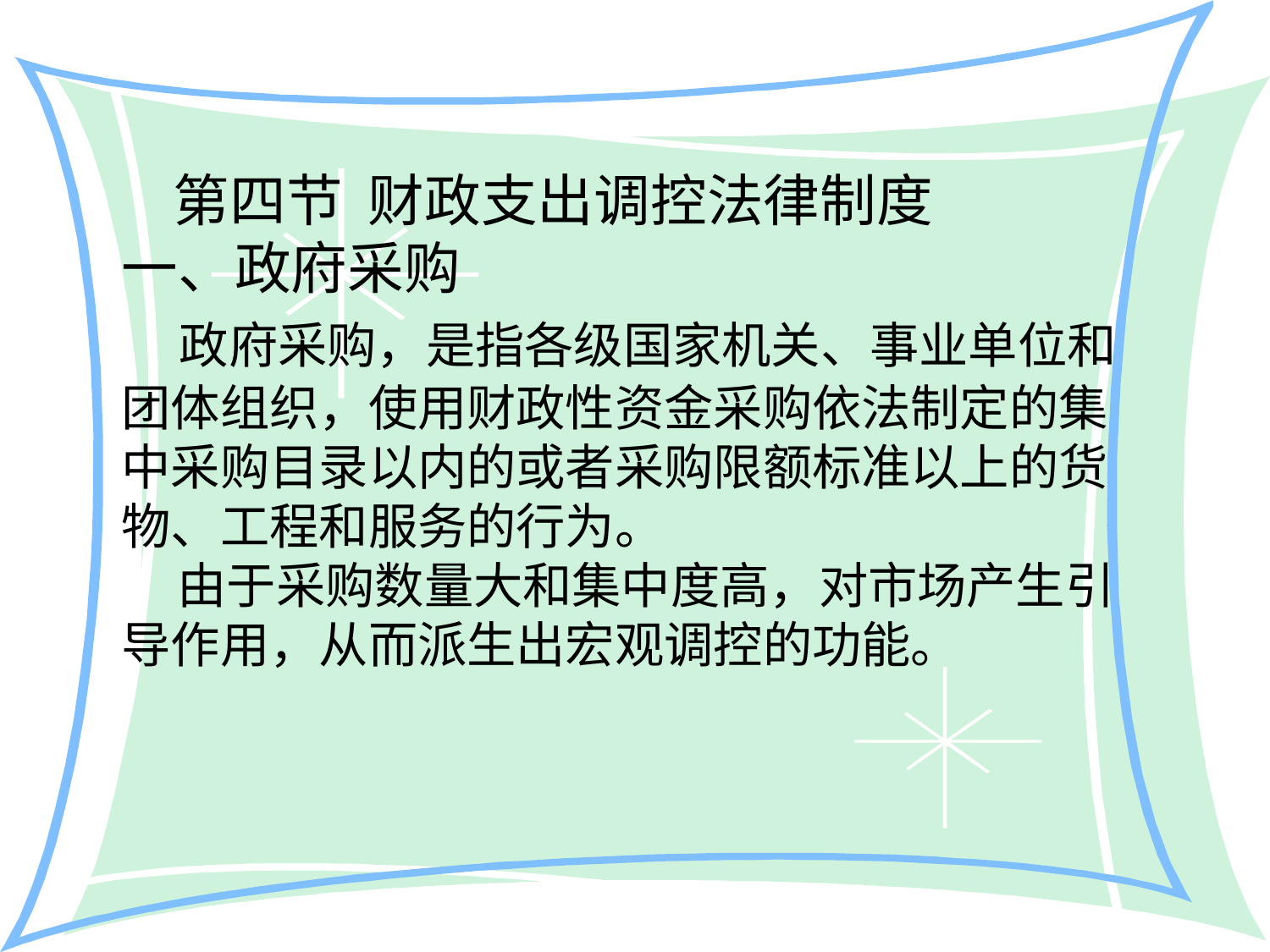

第四节  财政支出调控法律制度
一、政府采购
   政府采购，是指各级国家机关、事业单位和团体组织，使用财政性资金采购依法制定的集中采购目录以内的或者采购限额标准以上的货物、工程和服务的行为。
    由于采购数量大和集中度高，对市场产生引导作用，从而派生出宏观调控的功能。